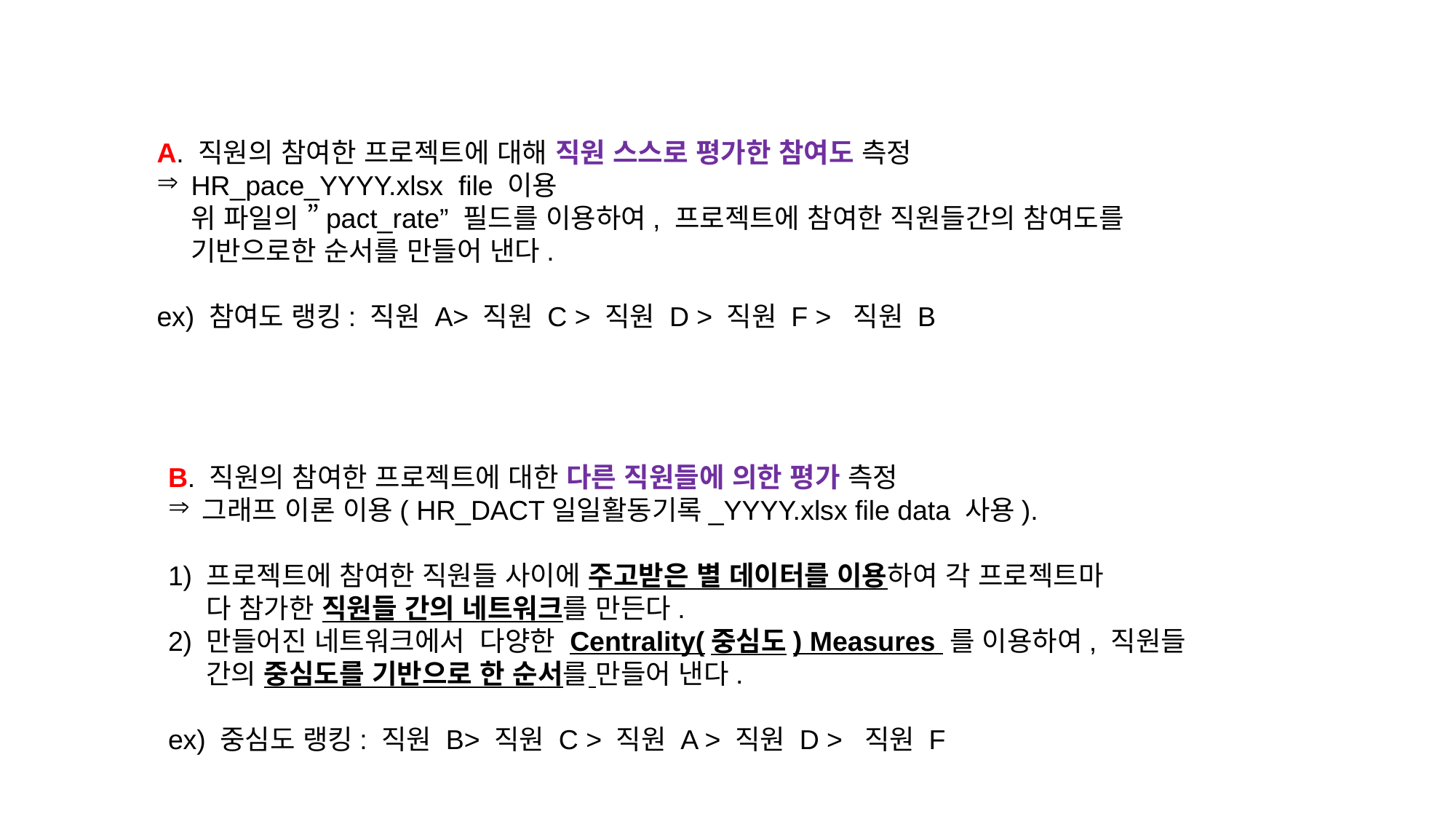

A. 직원의 참여한 프로젝트에 대해 직원 스스로 평가한 참여도 측정
HR_pace_YYYY.xlsx  file 이용
위 파일의 ”pact_rate” 필드를 이용하여, 프로젝트에 참여한 직원들간의 참여도를 기반으로한 순서를 만들어 낸다.
ex) 참여도 랭킹: 직원 A> 직원 C > 직원 D > 직원 F >  직원 B

B. 직원의 참여한 프로젝트에 대한 다른 직원들에 의한 평가 측정
그래프 이론 이용( HR_DACT일일활동기록_YYYY.xlsx file data 사용).
1) 프로젝트에 참여한 직원들 사이에 주고받은 별 데이터를 이용하여 각 프로젝트마
     다 참가한 직원들 간의 네트워크를 만든다.
2) 만들어진 네트워크에서  다양한 Centrality(중심도) Measures 를 이용하여, 직원들
     간의 중심도를 기반으로 한 순서를 만들어 낸다.
ex) 중심도 랭킹: 직원 B> 직원 C > 직원 A > 직원 D >  직원 F